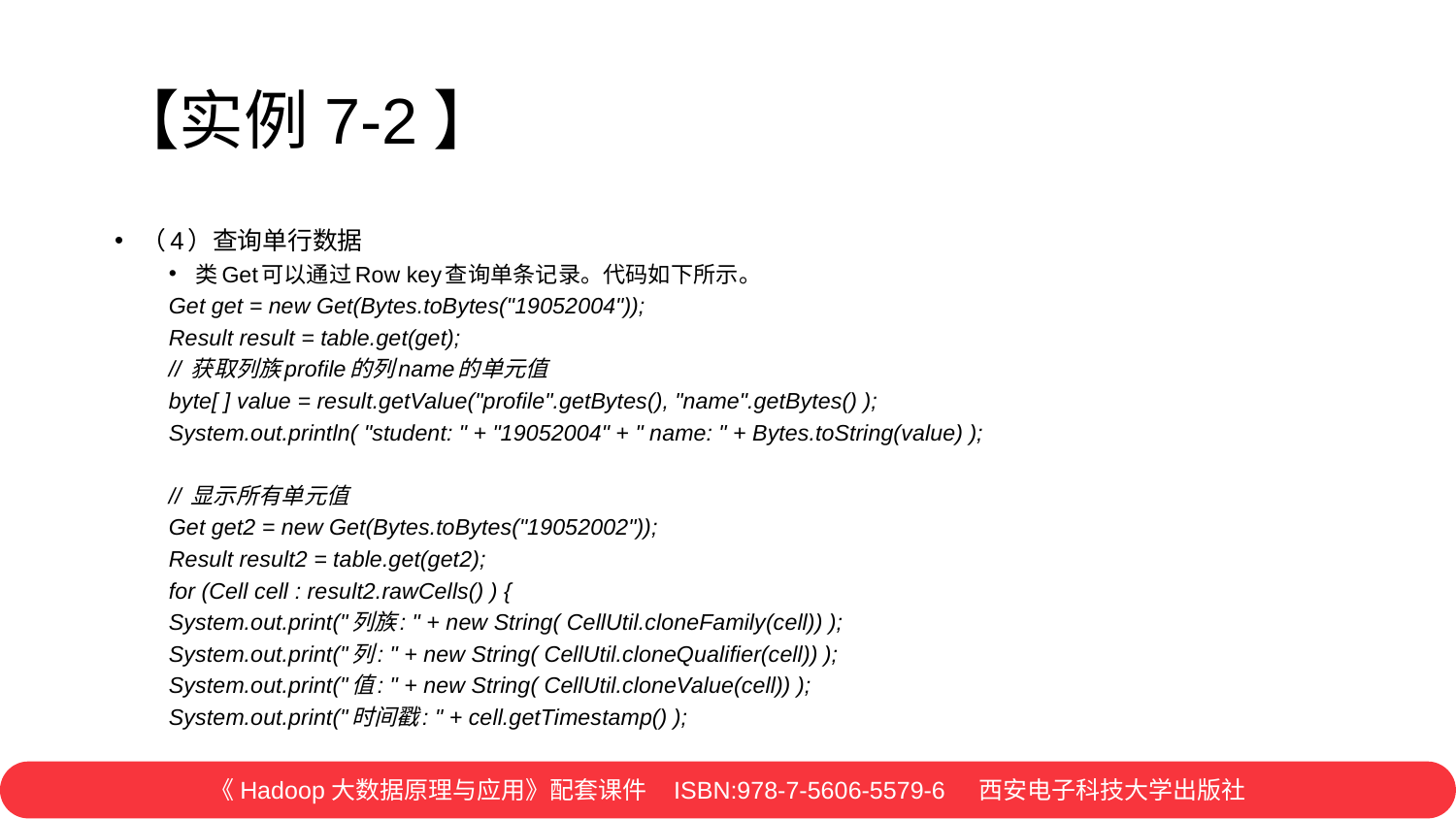

# 【实例7-2】
（4）查询单行数据
类Get可以通过Row key查询单条记录。代码如下所示。
Get get = new Get(Bytes.toBytes("19052004"));
Result result = table.get(get);
// 获取列族profile的列name的单元值
byte[ ] value = result.getValue("profile".getBytes(), "name".getBytes() );
System.out.println( "student: " + "19052004" + " name: " + Bytes.toString(value) );

// 显示所有单元值
Get get2 = new Get(Bytes.toBytes("19052002"));
Result result2 = table.get(get2);
for (Cell cell : result2.rawCells() ) {
System.out.print("列族: " + new String( CellUtil.cloneFamily(cell)) );
System.out.print("列: " + new String( CellUtil.cloneQualifier(cell)) );
System.out.print("值: " + new String( CellUtil.cloneValue(cell)) );
System.out.print("时间戳: " + cell.getTimestamp() );